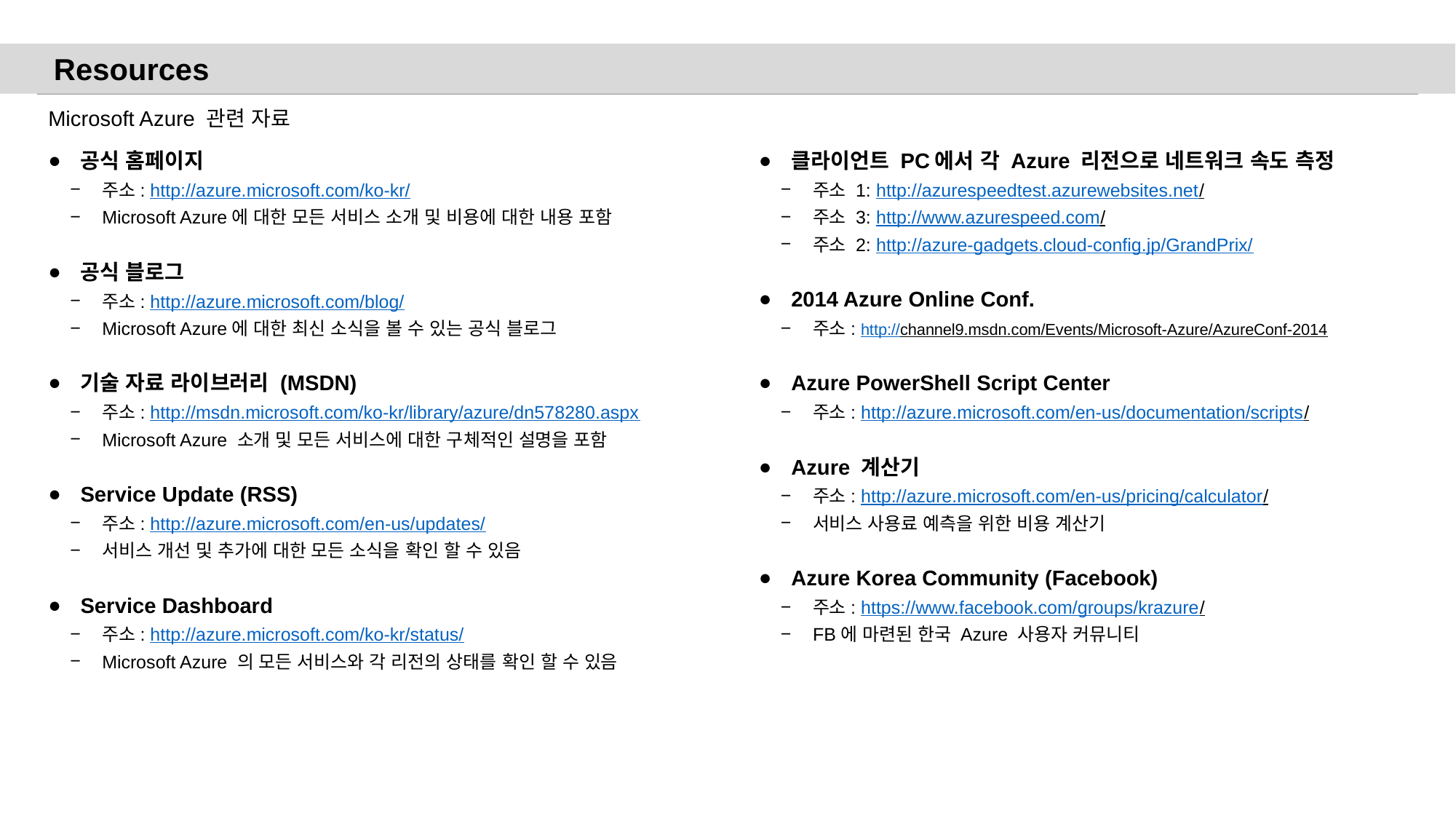

# Resources
Microsoft Azure 관련 자료
공식 홈페이지
주소: http://azure.microsoft.com/ko-kr/
Microsoft Azure에 대한 모든 서비스 소개 및 비용에 대한 내용 포함

공식 블로그
주소: http://azure.microsoft.com/blog/
Microsoft Azure에 대한 최신 소식을 볼 수 있는 공식 블로그

기술 자료 라이브러리 (MSDN)
주소: http://msdn.microsoft.com/ko-kr/library/azure/dn578280.aspx
Microsoft Azure 소개 및 모든 서비스에 대한 구체적인 설명을 포함

Service Update (RSS)
주소: http://azure.microsoft.com/en-us/updates/
서비스 개선 및 추가에 대한 모든 소식을 확인 할 수 있음

Service Dashboard
주소: http://azure.microsoft.com/ko-kr/status/
Microsoft Azure 의 모든 서비스와 각 리전의 상태를 확인 할 수 있음

클라이언트 PC에서 각 Azure 리전으로 네트워크 속도 측정
주소 1: http://azurespeedtest.azurewebsites.net/
주소 3: http://www.azurespeed.com/
주소 2: http://azure-gadgets.cloud-config.jp/GrandPrix/

2014 Azure Online Conf.
주소: http://channel9.msdn.com/Events/Microsoft-Azure/AzureConf-2014

Azure PowerShell Script Center
주소: http://azure.microsoft.com/en-us/documentation/scripts/

Azure 계산기
주소: http://azure.microsoft.com/en-us/pricing/calculator/
서비스 사용료 예측을 위한 비용 계산기

Azure Korea Community (Facebook)
주소: https://www.facebook.com/groups/krazure/
FB에 마련된 한국 Azure 사용자 커뮤니티